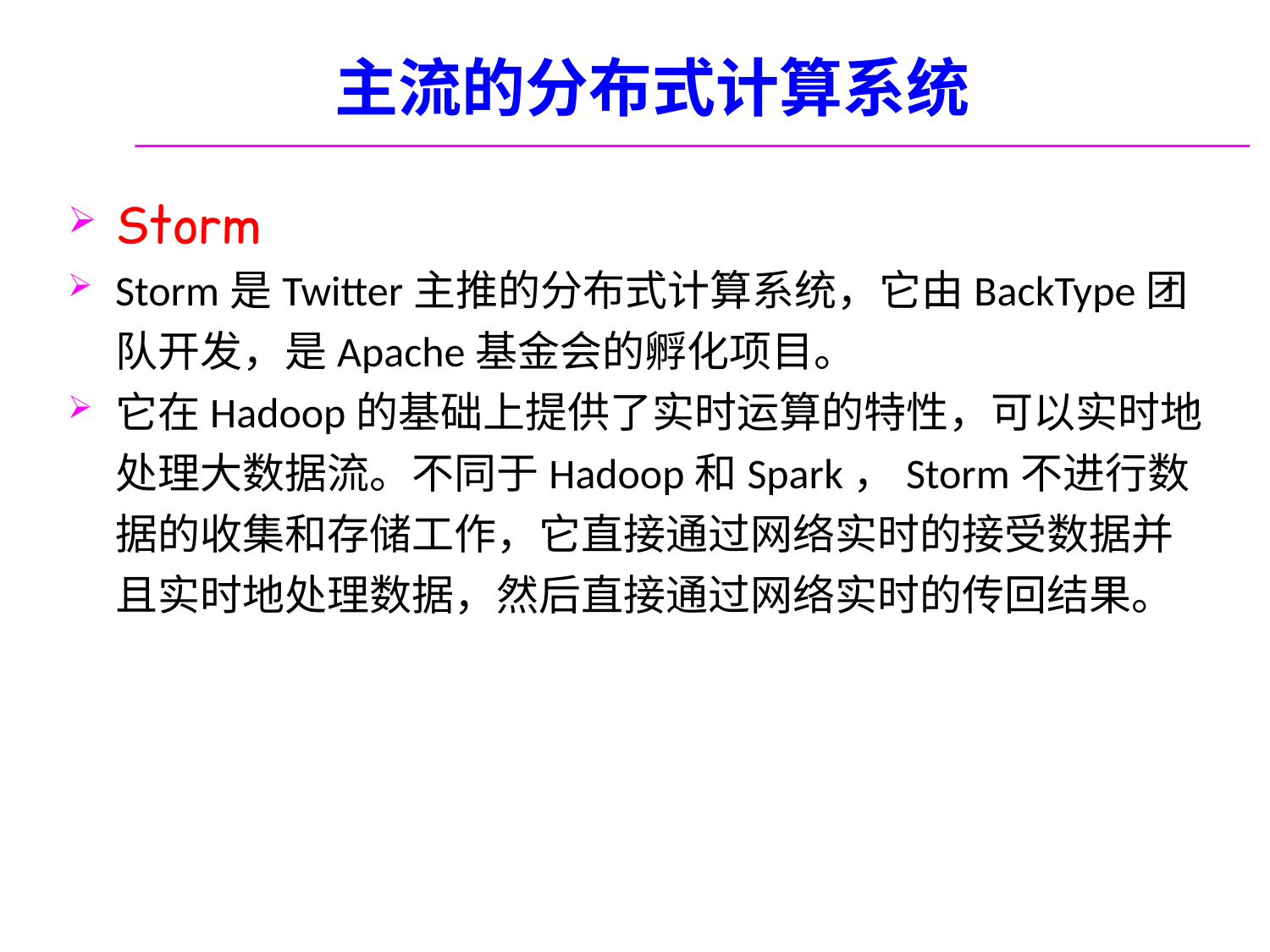

# 主流的分布式计算系统
Storm
Storm是Twitter主推的分布式计算系统，它由BackType团队开发，是Apache基金会的孵化项目。
它在Hadoop的基础上提供了实时运算的特性，可以实时地处理大数据流。不同于Hadoop和Spark，Storm不进行数据的收集和存储工作，它直接通过网络实时的接受数据并且实时地处理数据，然后直接通过网络实时的传回结果。
65